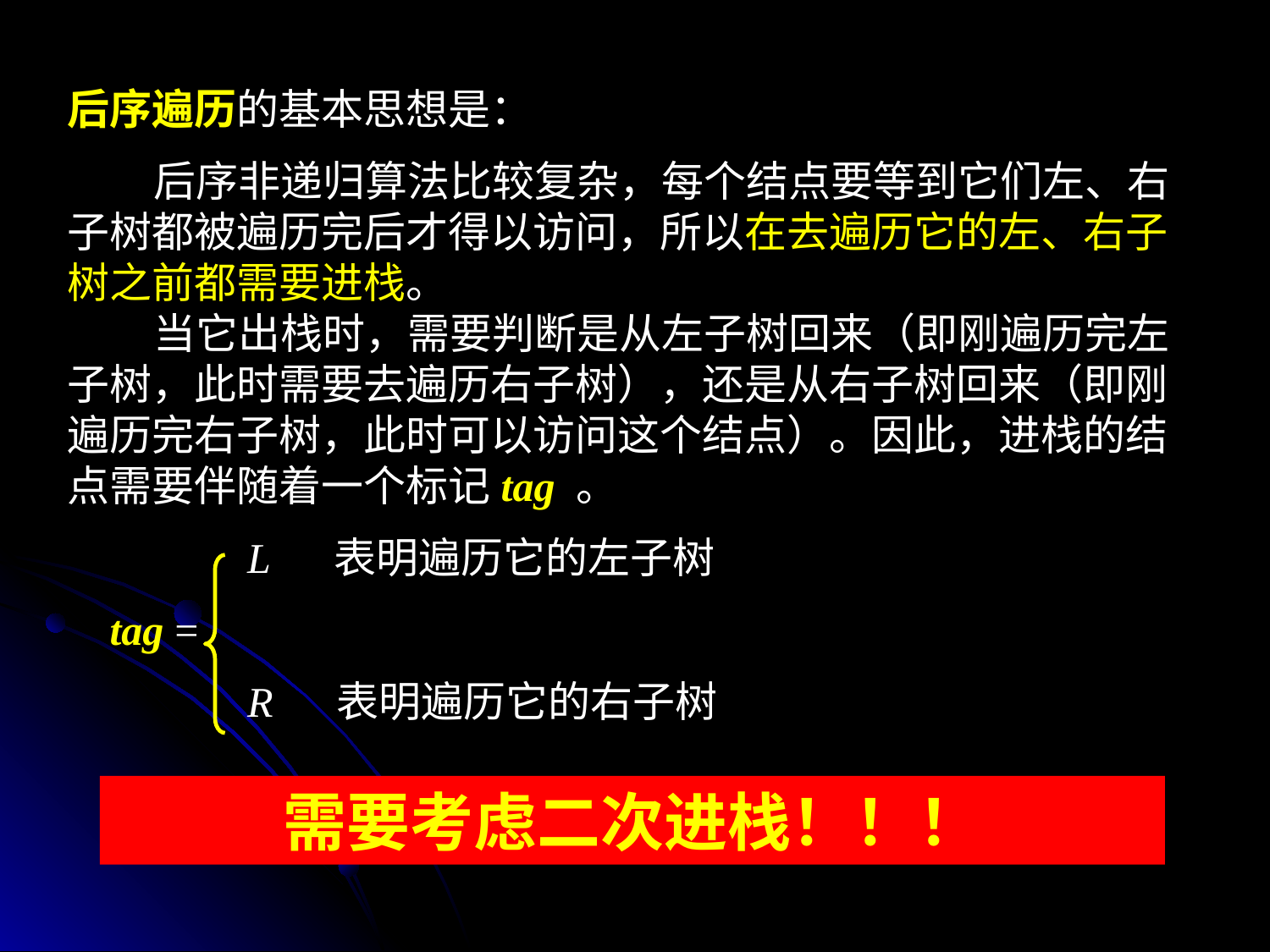

后序遍历的基本思想是：
        后序非递归算法比较复杂，每个结点要等到它们左、右子树都被遍历完后才得以访问，所以在去遍历它的左、右子树之前都需要进栈。
        当它出栈时，需要判断是从左子树回来（即刚遍历完左子树，此时需要去遍历右子树），还是从右子树回来（即刚遍历完右子树，此时可以访问这个结点）。因此，进栈的结点需要伴随着一个标记tag 。
 	     L     表明遍历它的左子树
    tag =
        	     R     表明遍历它的右子树

需要考虑二次进栈！！！